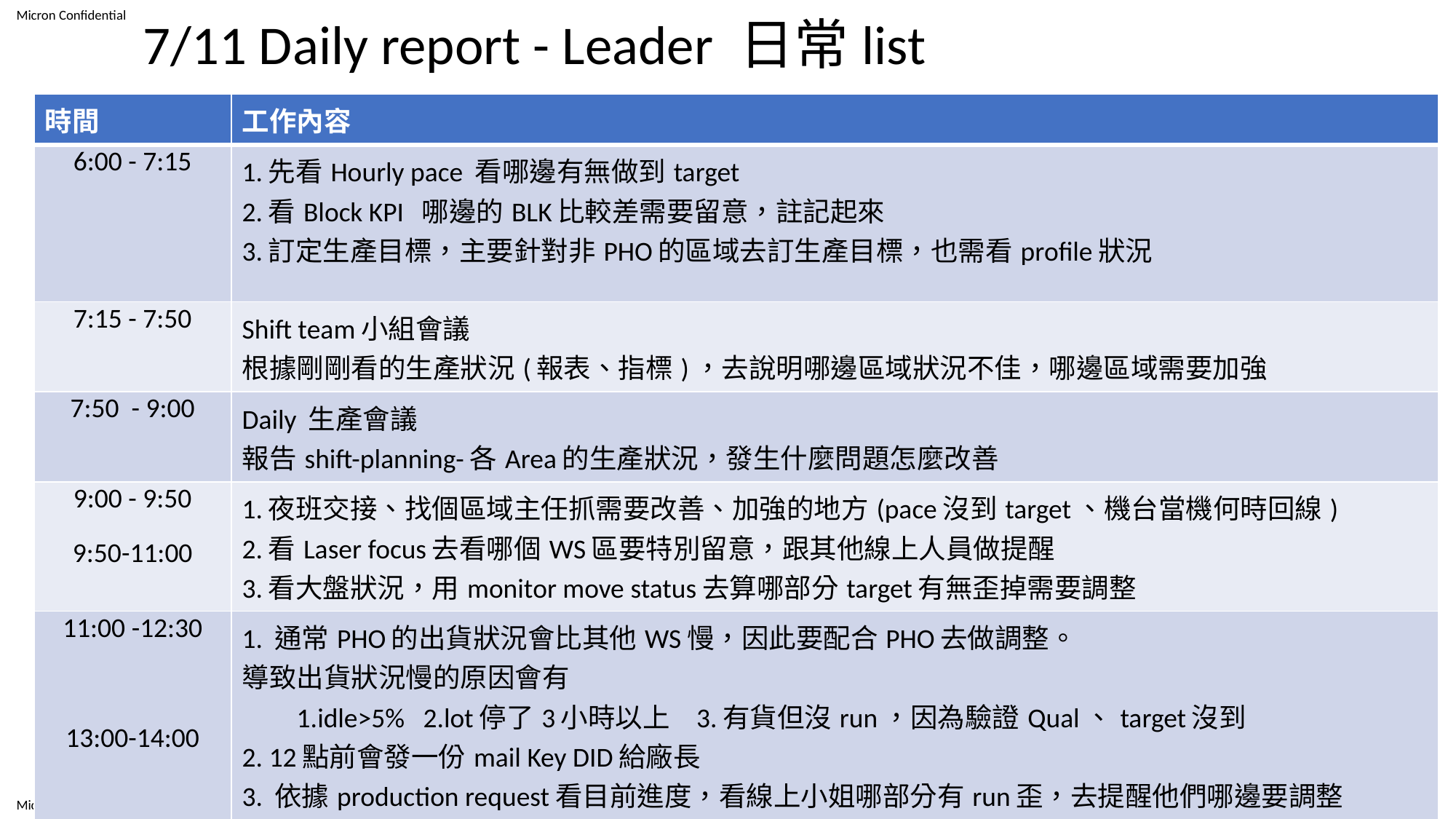

# 7/11 Daily report - Leader 日常list
| 時間 | 工作內容 |
| --- | --- |
| 6:00 - 7:15 | 1.先看Hourly pace 看哪邊有無做到target 2.看Block KPI 哪邊的BLK比較差需要留意，註記起來 3.訂定生產目標，主要針對非PHO的區域去訂生產目標，也需看profile狀況 |
| 7:15 - 7:50 | Shift team小組會議 根據剛剛看的生產狀況(報表、指標)，去說明哪邊區域狀況不佳，哪邊區域需要加強 |
| 7:50 - 9:00 | Daily 生產會議 報告shift-planning-各Area的生產狀況，發生什麼問題怎麼改善 |
| 9:00 - 9:50 9:50-11:00 | 1.夜班交接、找個區域主任抓需要改善、加強的地方(pace沒到target、機台當機何時回線) 2.看Laser focus去看哪個WS區要特別留意，跟其他線上人員做提醒 3.看大盤狀況，用monitor move status去算哪部分target有無歪掉需要調整 |
| 11:00 -12:30 13:00-14:00 | 1. 通常PHO的出貨狀況會比其他WS慢，因此要配合PHO去做調整。 導致出貨狀況慢的原因會有 1.idle>5% 2.lot停了3小時以上 3.有貨但沒run，因為驗證Qual、target沒到 2. 12點前會發一份mail Key DID給廠長 3. 依據production request看目前進度，看線上小姐哪部分有run歪，去提醒他們哪邊要調整 |
| 14:00-14:30 | 主任會議: 報告各區目前生產狀況 |